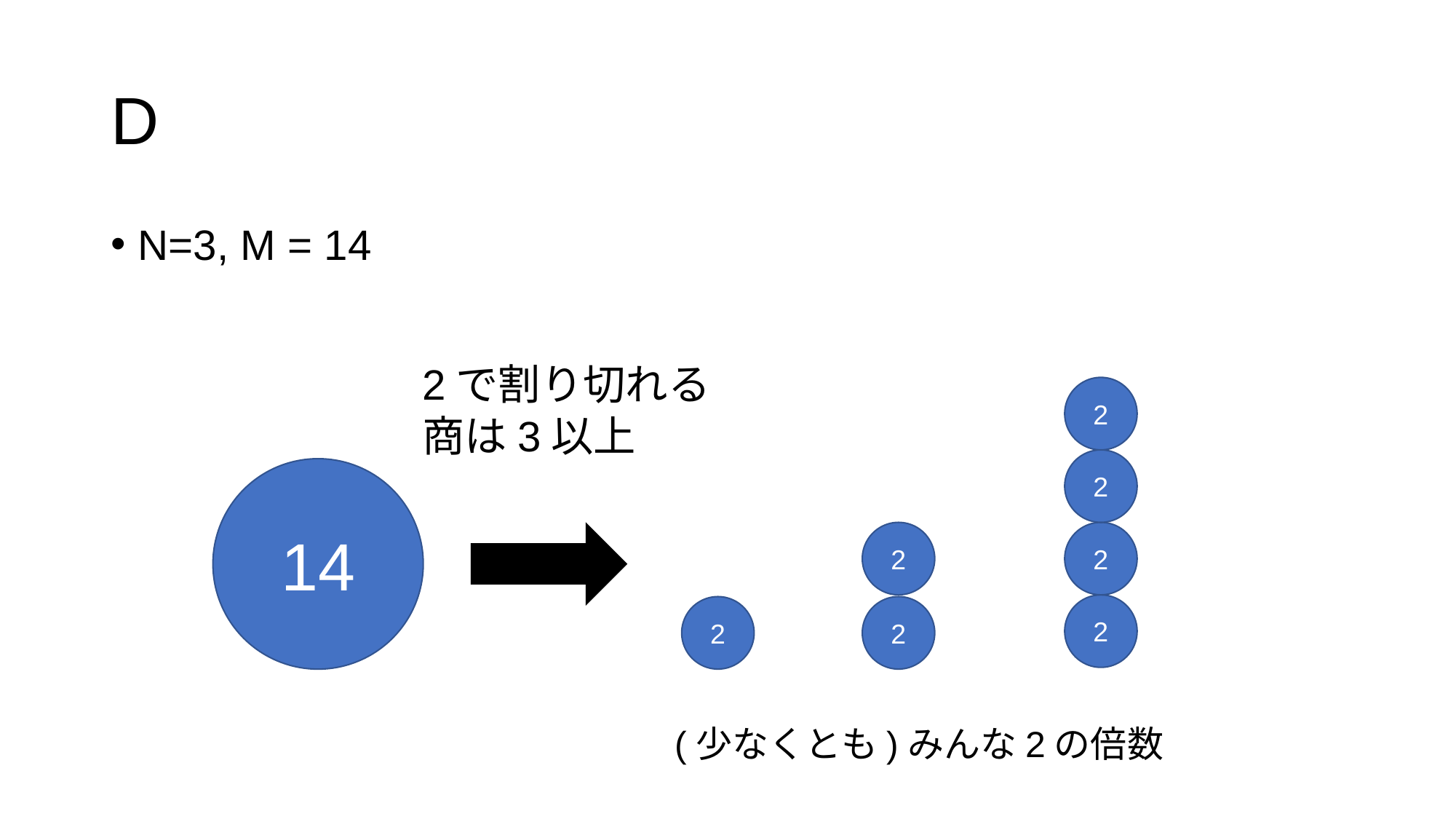

# D
N=3, M = 14
2で割り切れる
商は3以上
2
2
14
2
2

2
2
2
(少なくとも)みんな2の倍数